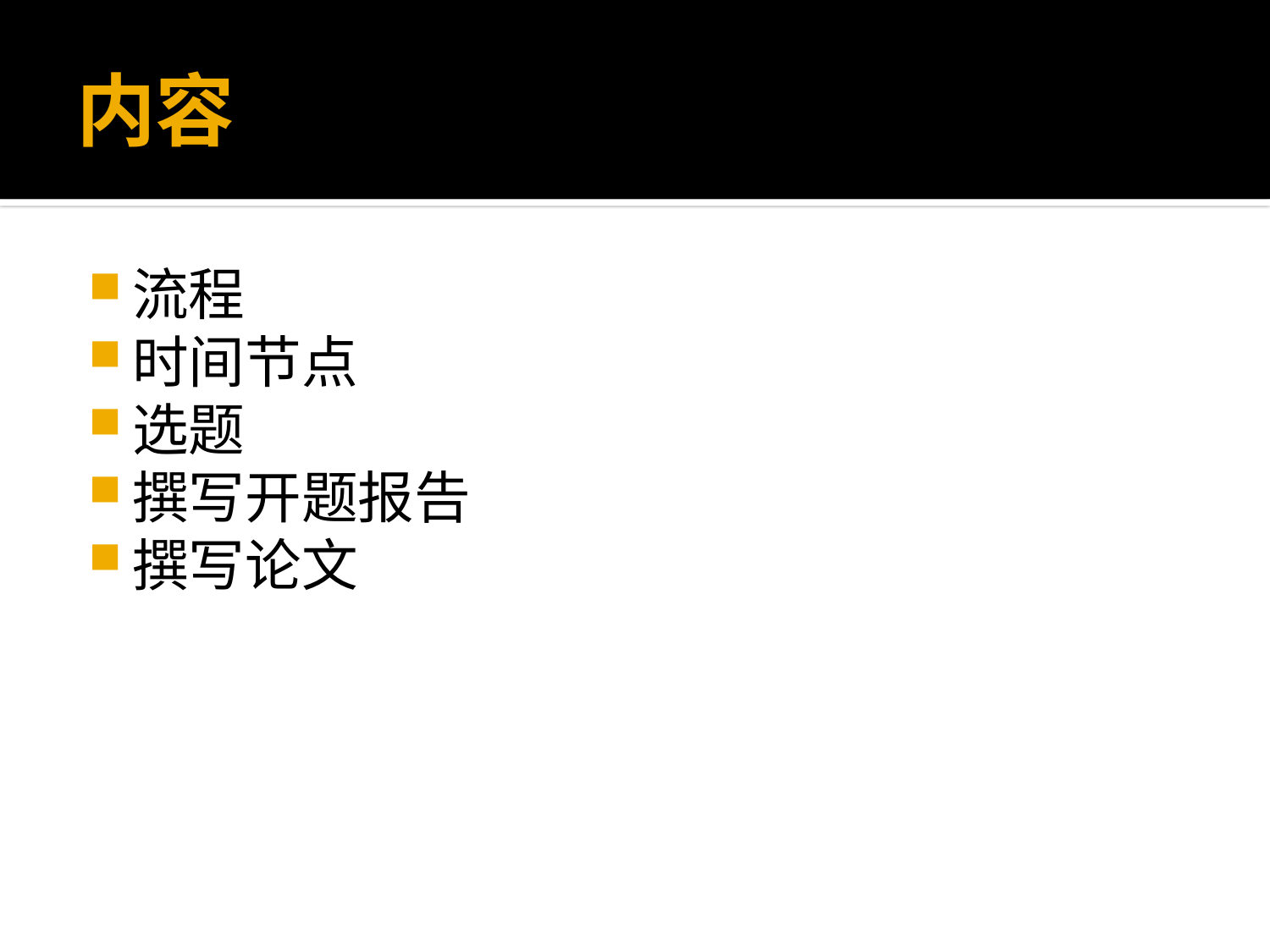

# 内容
流程
时间节点
选题
撰写开题报告
撰写论文